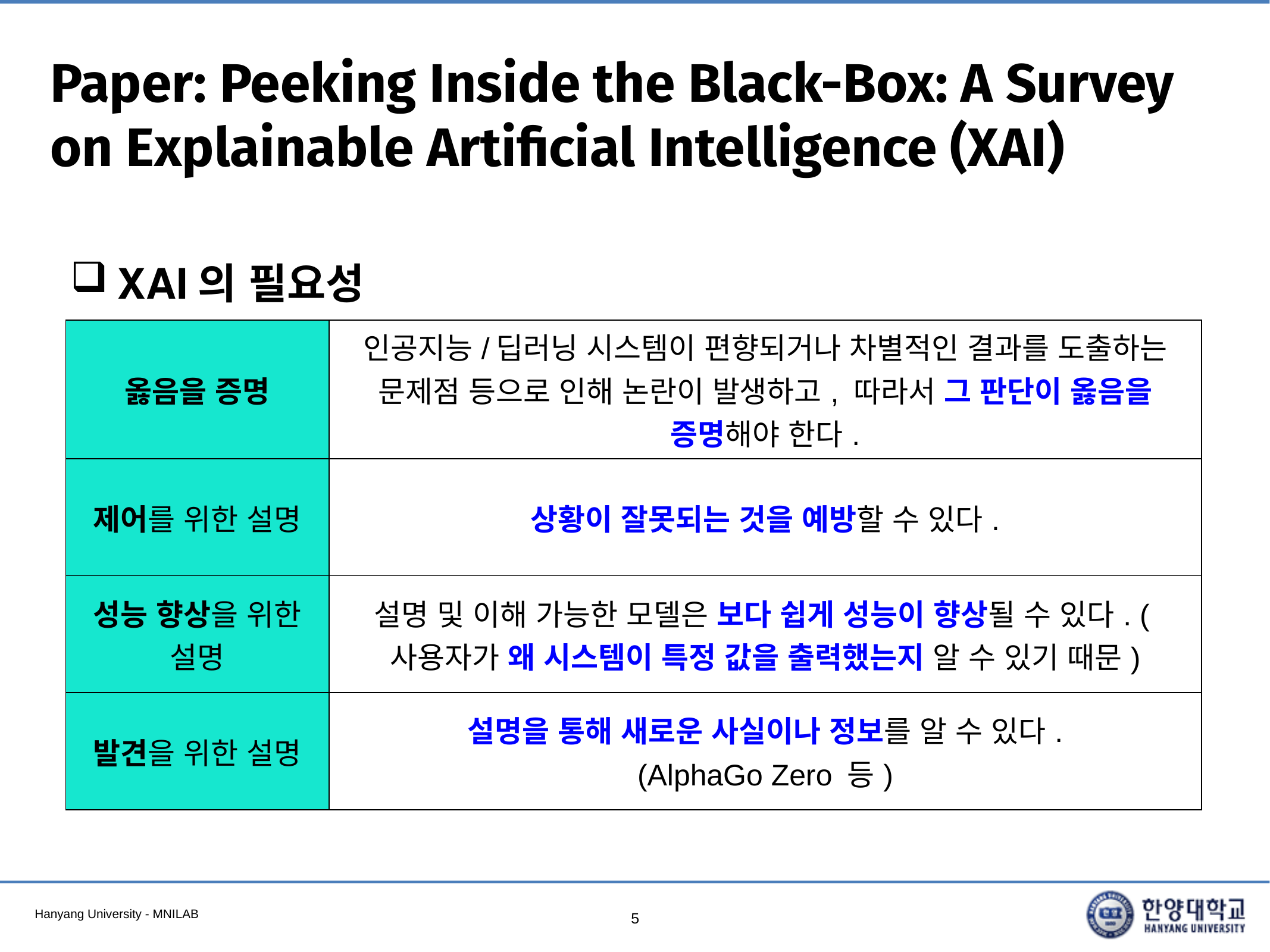

# Paper: Peeking Inside the Black-Box: A Survey on Explainable Artificial Intelligence (XAI)
XAI의 필요성
| 옳음을 증명 | 인공지능/딥러닝 시스템이 편향되거나 차별적인 결과를 도출하는 문제점 등으로 인해 논란이 발생하고, 따라서 그 판단이 옳음을 증명해야 한다. |
| --- | --- |
| 제어를 위한 설명 | 상황이 잘못되는 것을 예방할 수 있다. |
| 성능 향상을 위한 설명 | 설명 및 이해 가능한 모델은 보다 쉽게 성능이 향상될 수 있다. (사용자가 왜 시스템이 특정 값을 출력했는지 알 수 있기 때문) |
| 발견을 위한 설명 | 설명을 통해 새로운 사실이나 정보를 알 수 있다. (AlphaGo Zero 등) |
5